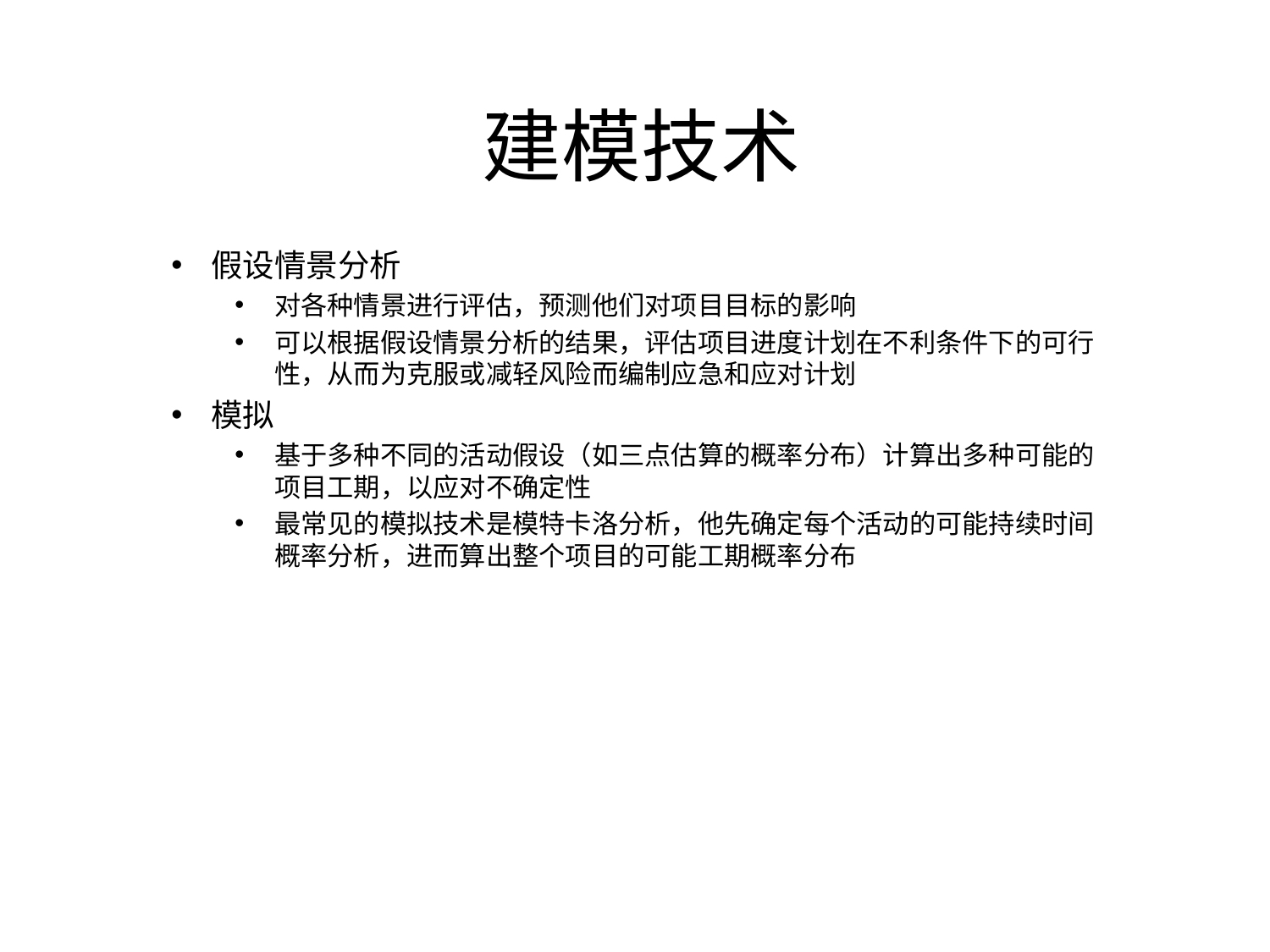

# 建模技术
假设情景分析
对各种情景进行评估，预测他们对项目目标的影响
可以根据假设情景分析的结果，评估项目进度计划在不利条件下的可行性，从而为克服或减轻风险而编制应急和应对计划
模拟
基于多种不同的活动假设（如三点估算的概率分布）计算出多种可能的项目工期，以应对不确定性
最常见的模拟技术是模特卡洛分析，他先确定每个活动的可能持续时间概率分析，进而算出整个项目的可能工期概率分布